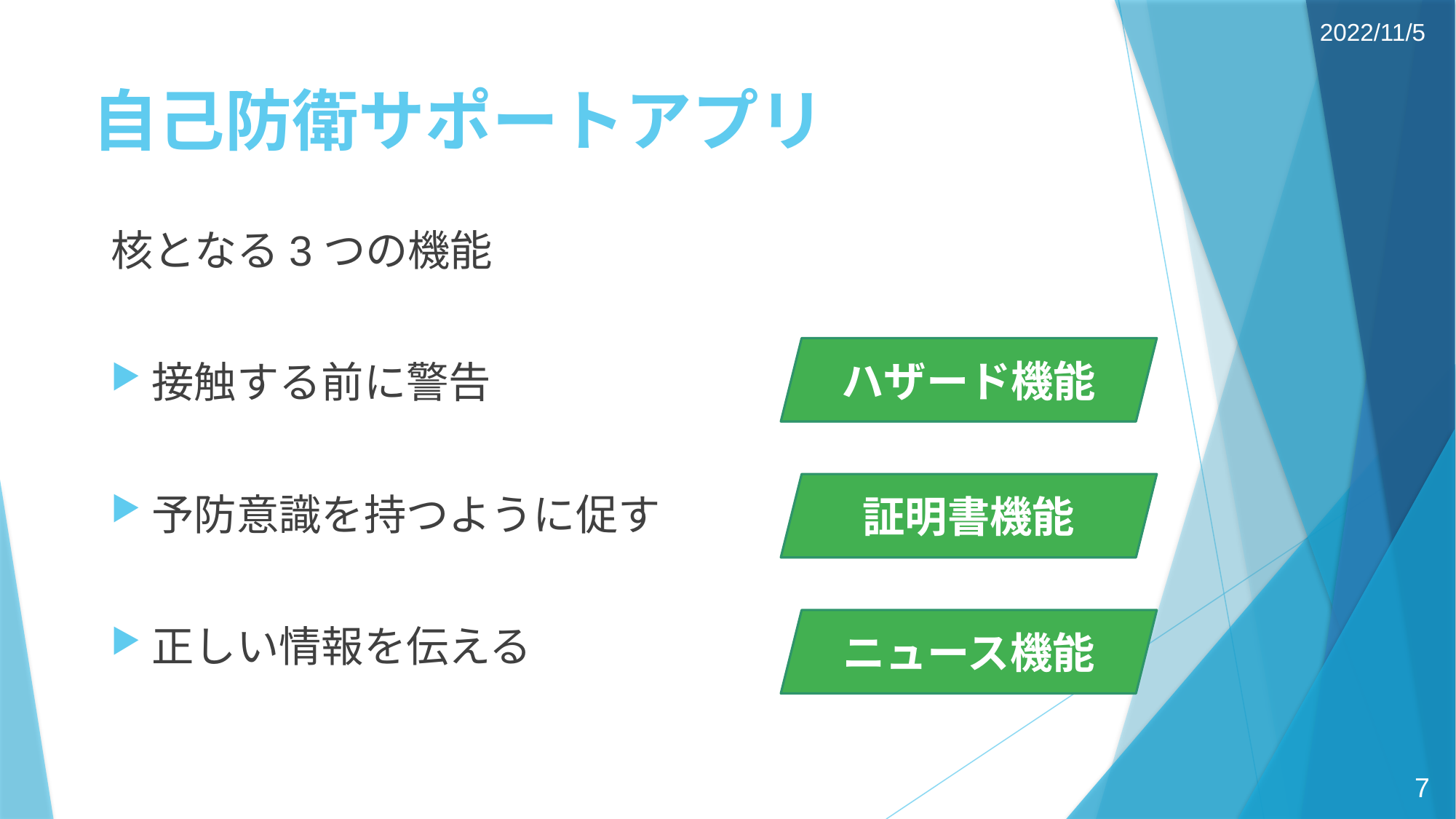

2022/11/5
# 自己防衛サポートアプリ
核となる3つの機能

接触する前に警告

予防意識を持つように促す

正しい情報を伝える
ハザード機能
証明書機能
ニュース機能
7